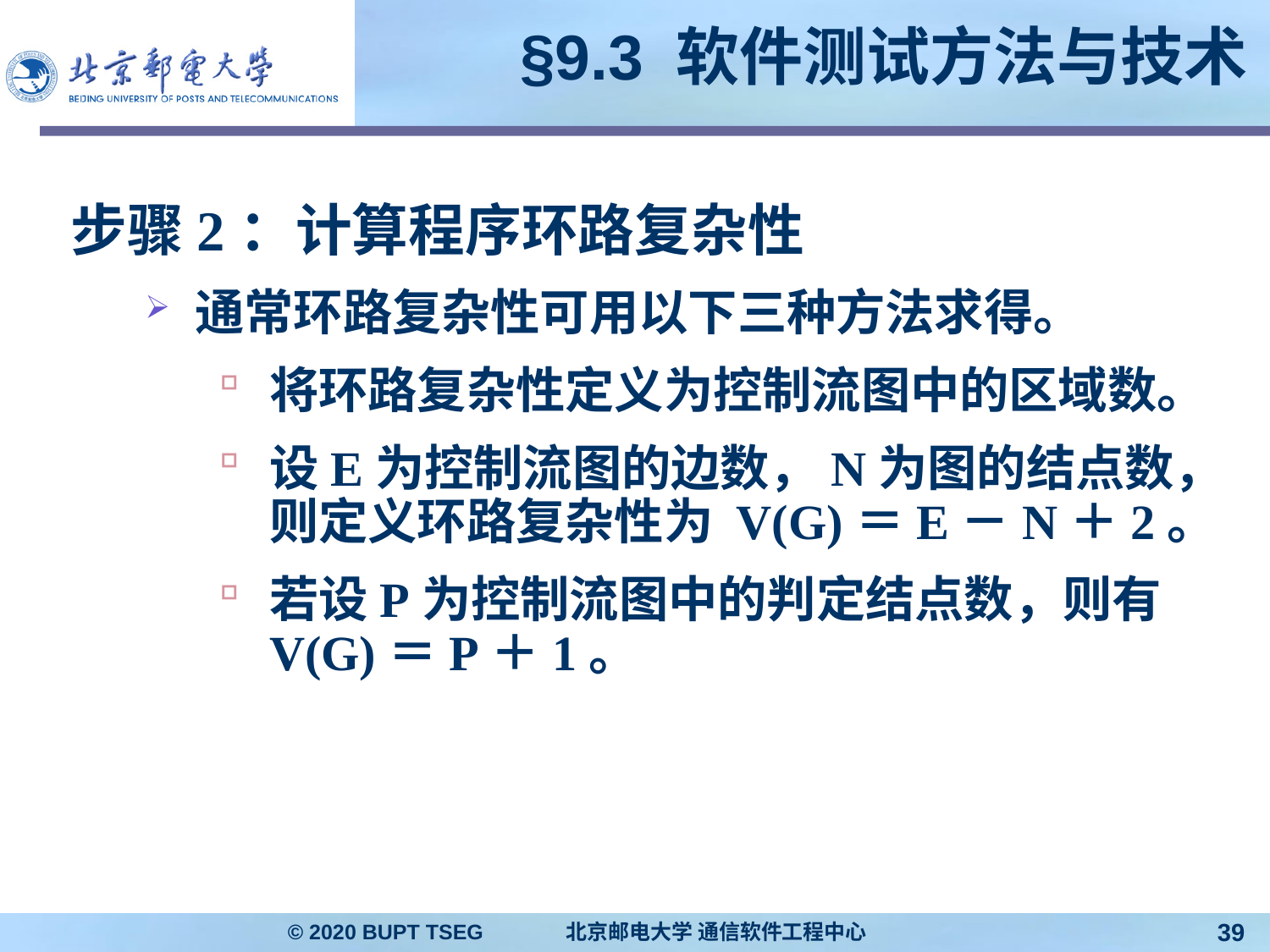

# §9.3 软件测试方法与技术
步骤2：计算程序环路复杂性
通常环路复杂性可用以下三种方法求得。
将环路复杂性定义为控制流图中的区域数。
设E为控制流图的边数，N为图的结点数，则定义环路复杂性为 V(G)＝E－N＋2。
若设P为控制流图中的判定结点数，则有 V(G)＝P＋1。
© 2020 BUPT TSEG             北京邮电大学 通信软件工程中心